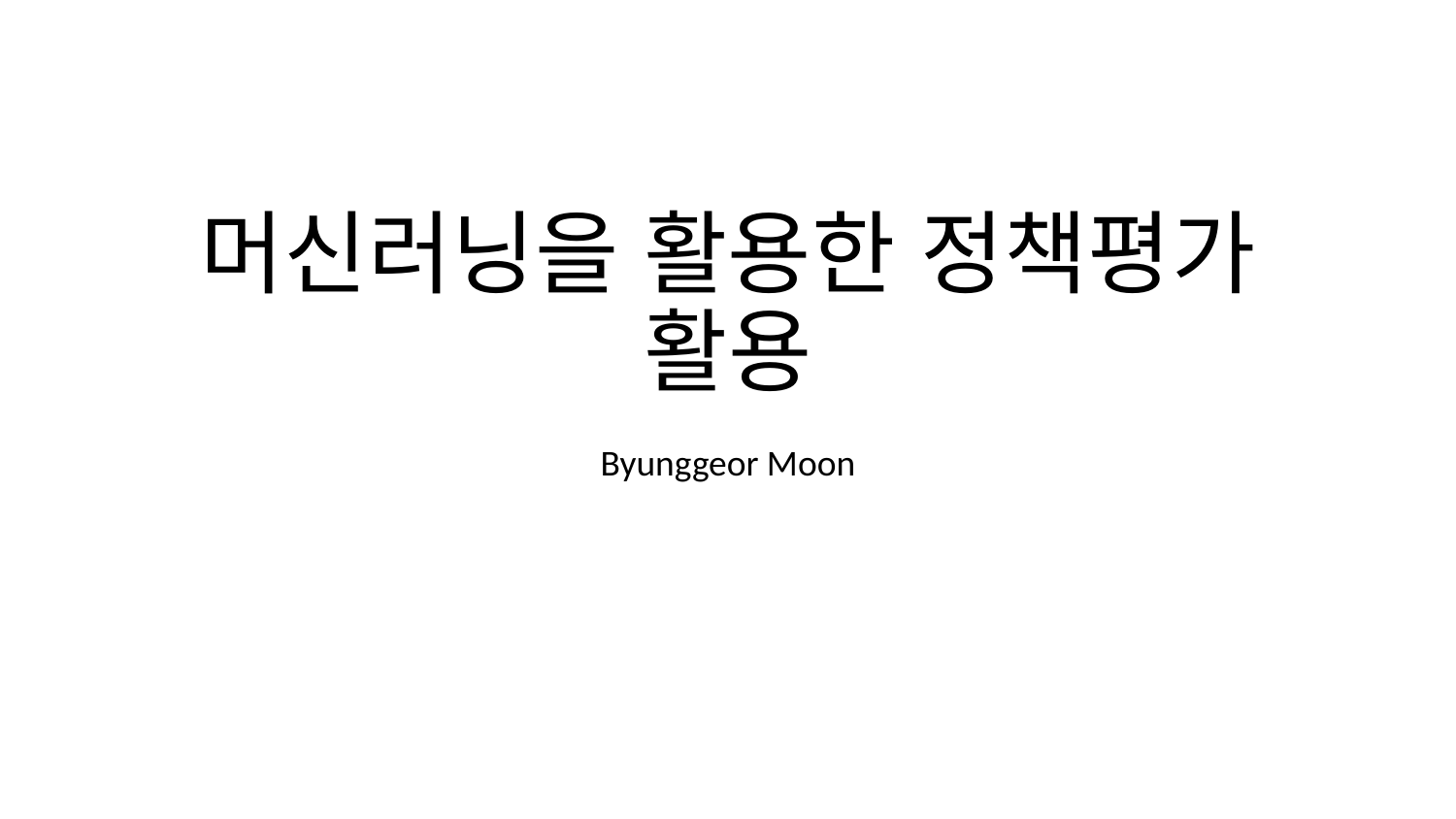

# 머신러닝을 활용한 정책평가 활용
Byunggeor Moon